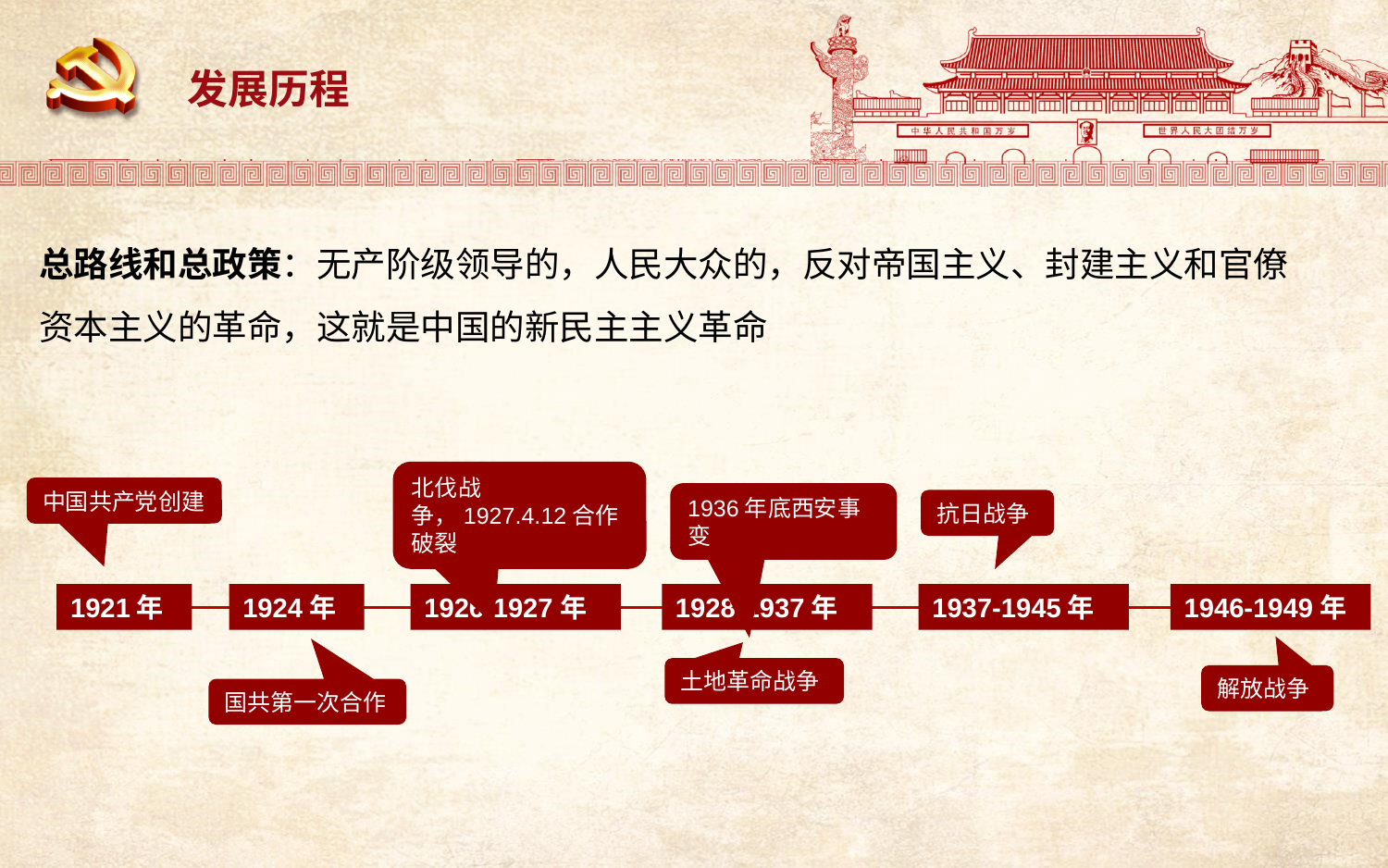

发展历程
总路线和总政策：无产阶级领导的，人民大众的，反对帝国主义、封建主义和官僚资本主义的革命，这就是中国的新民主主义革命
北伐战争，1927.4.12合作破裂
中国共产党创建
1936年底西安事变
抗日战争
1937-1945年
1928-1937年
1926-1927年
1921年
1924年
1946-1949年
土地革命战争
解放战争
国共第一次合作